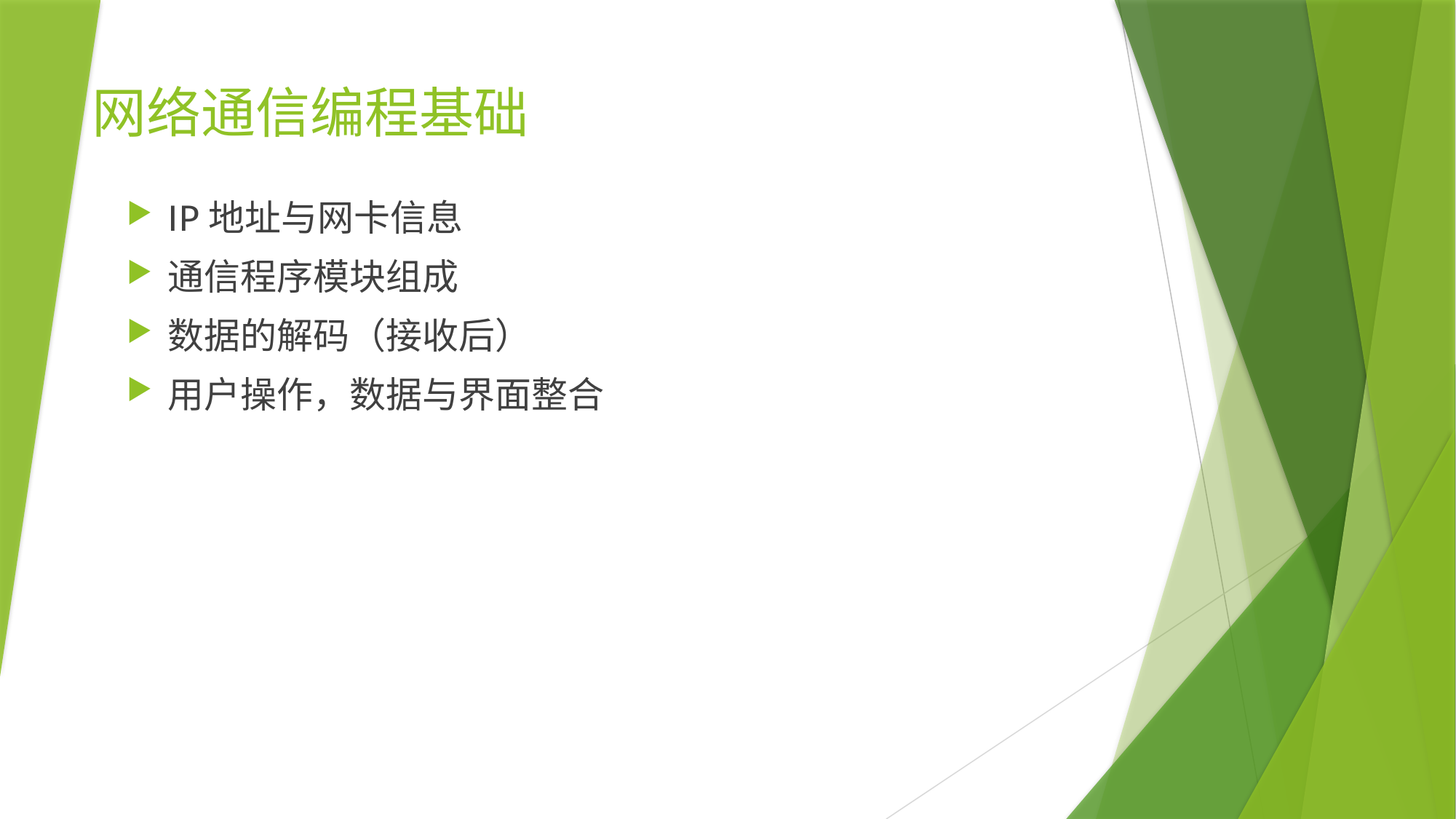

网络通信编程基础
IP地址与网卡信息
通信程序模块组成
数据的解码（接收后）
用户操作，数据与界面整合